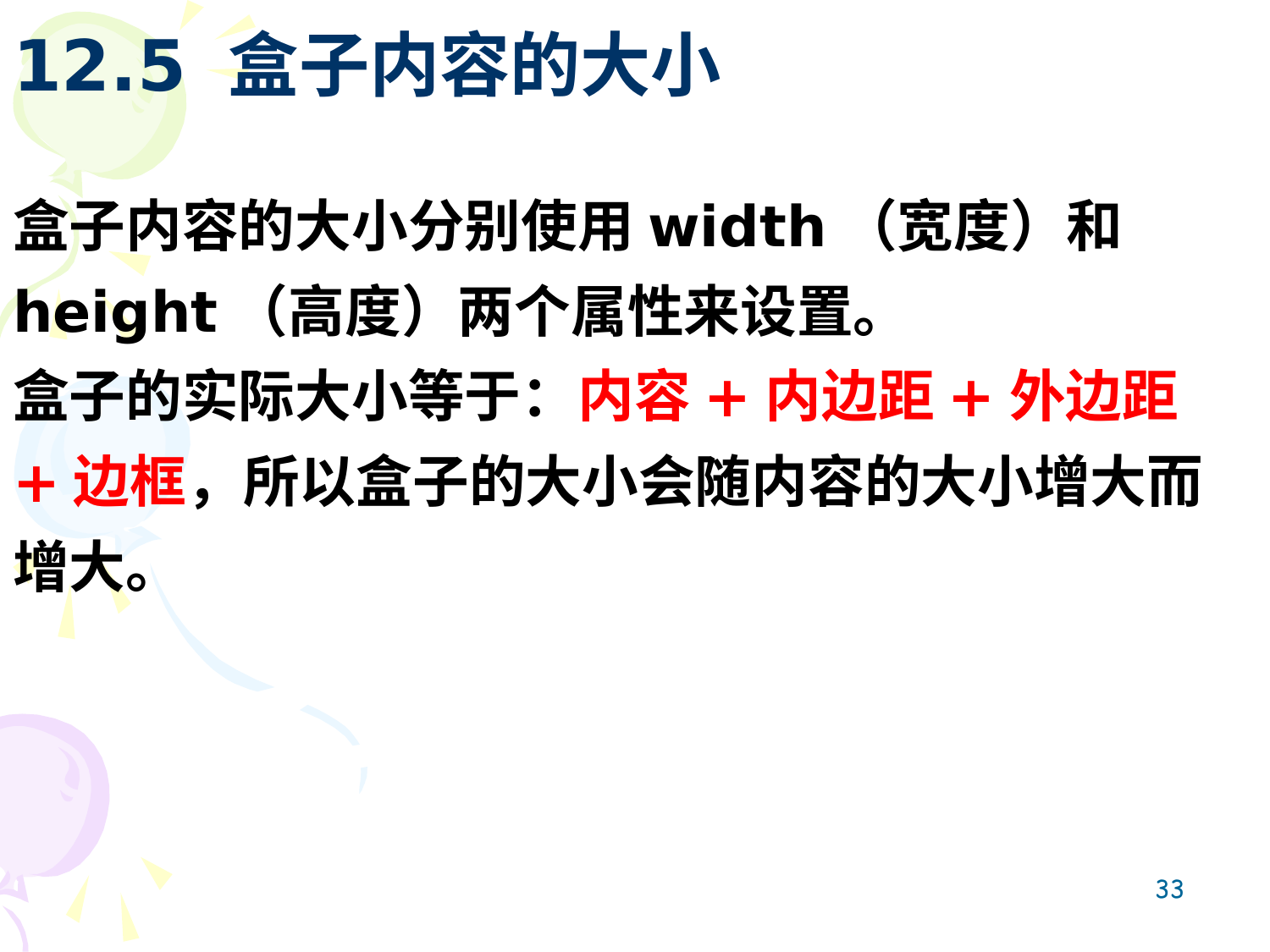

# 12.5 盒子内容的大小
盒子内容的大小分别使用width（宽度）和height（高度）两个属性来设置。
盒子的实际大小等于：内容+内边距+外边距+边框，所以盒子的大小会随内容的大小增大而增大。

33